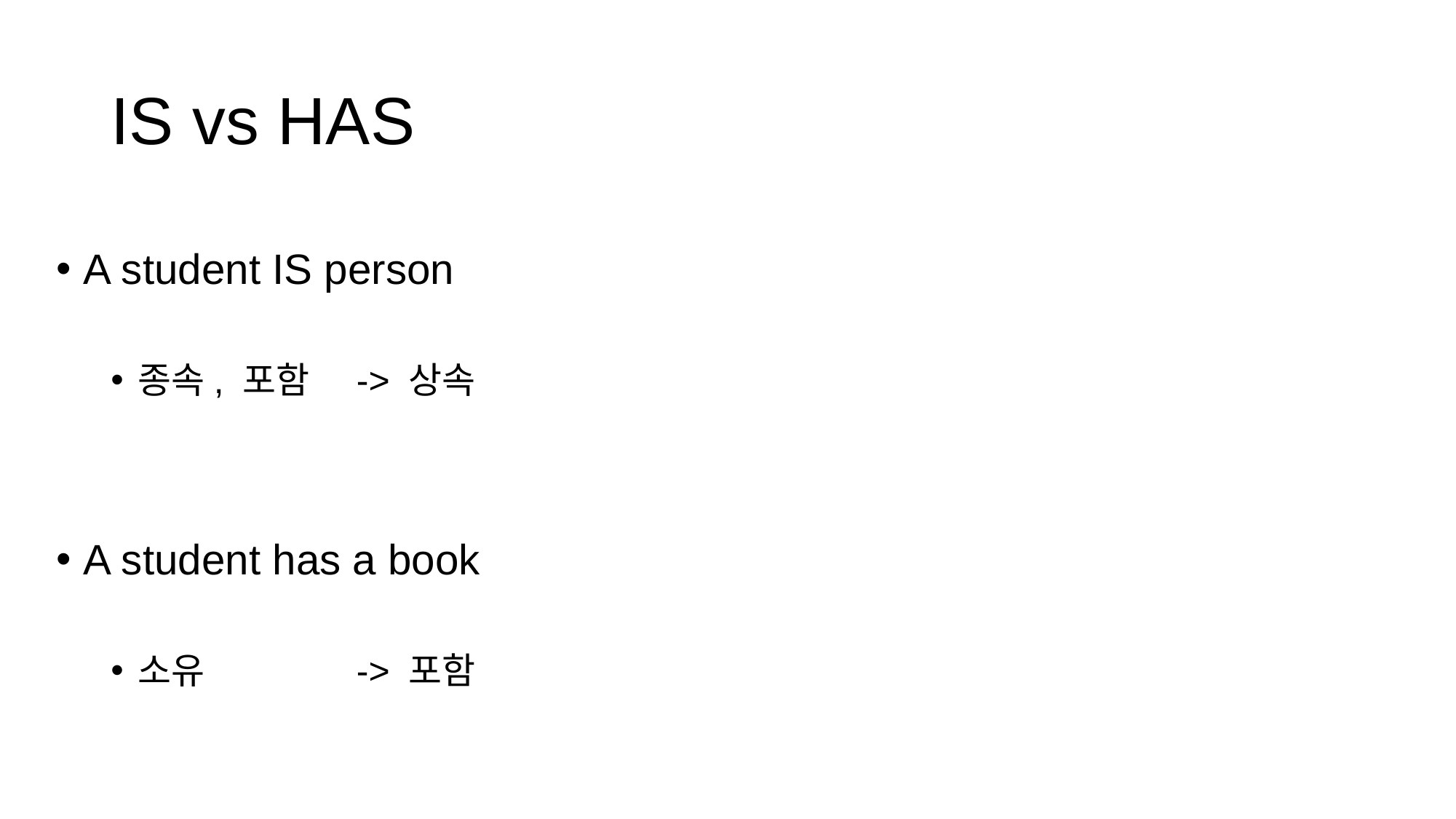

# IS vs HAS
A student IS person

종속, 포함	-> 상속

A student has a book

소유  		-> 포함